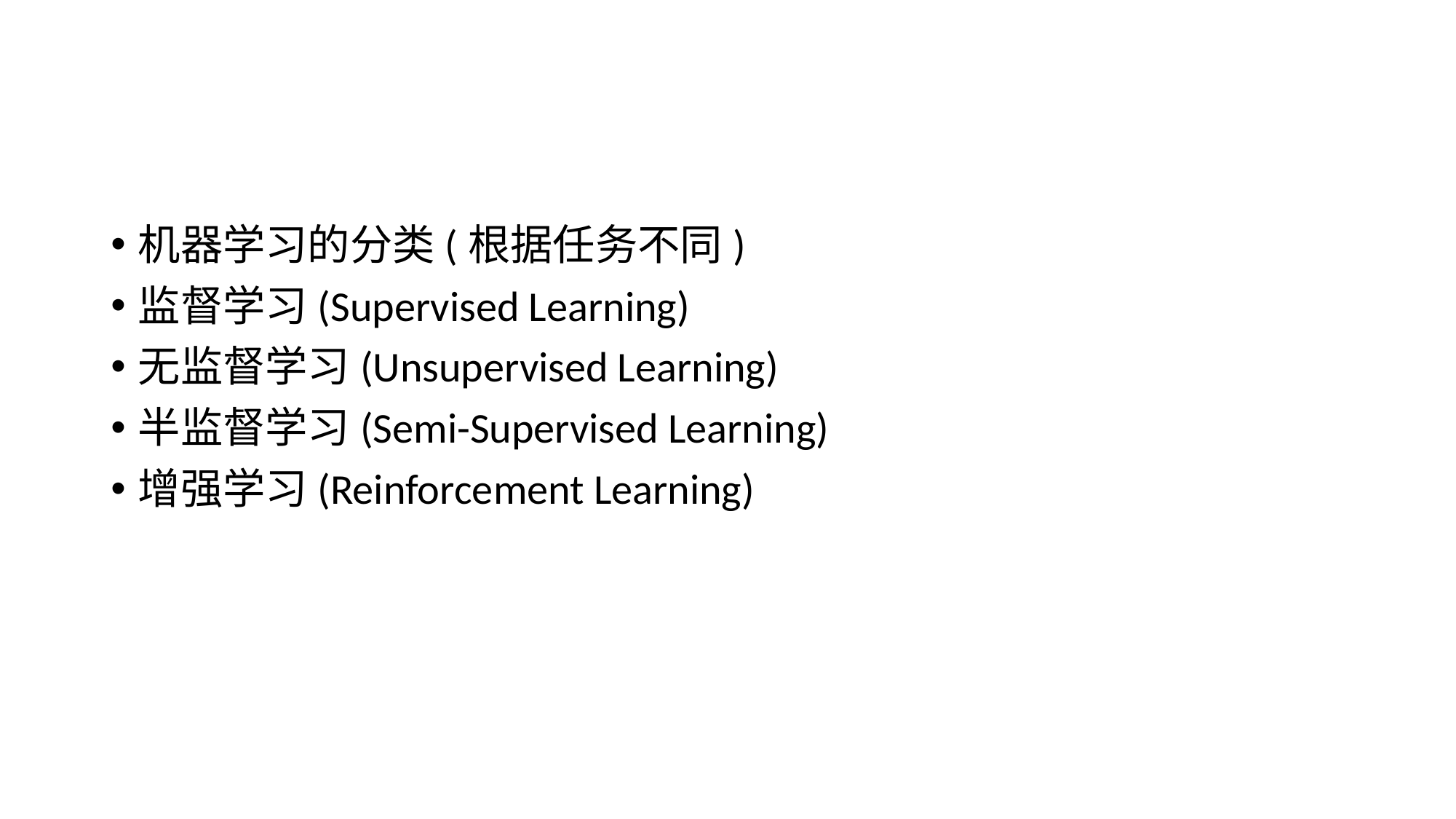

#
机器学习的分类(根据任务不同)
监督学习(Supervised Learning)
无监督学习(Unsupervised Learning)
半监督学习(Semi-Supervised Learning)
增强学习(Reinforcement Learning)